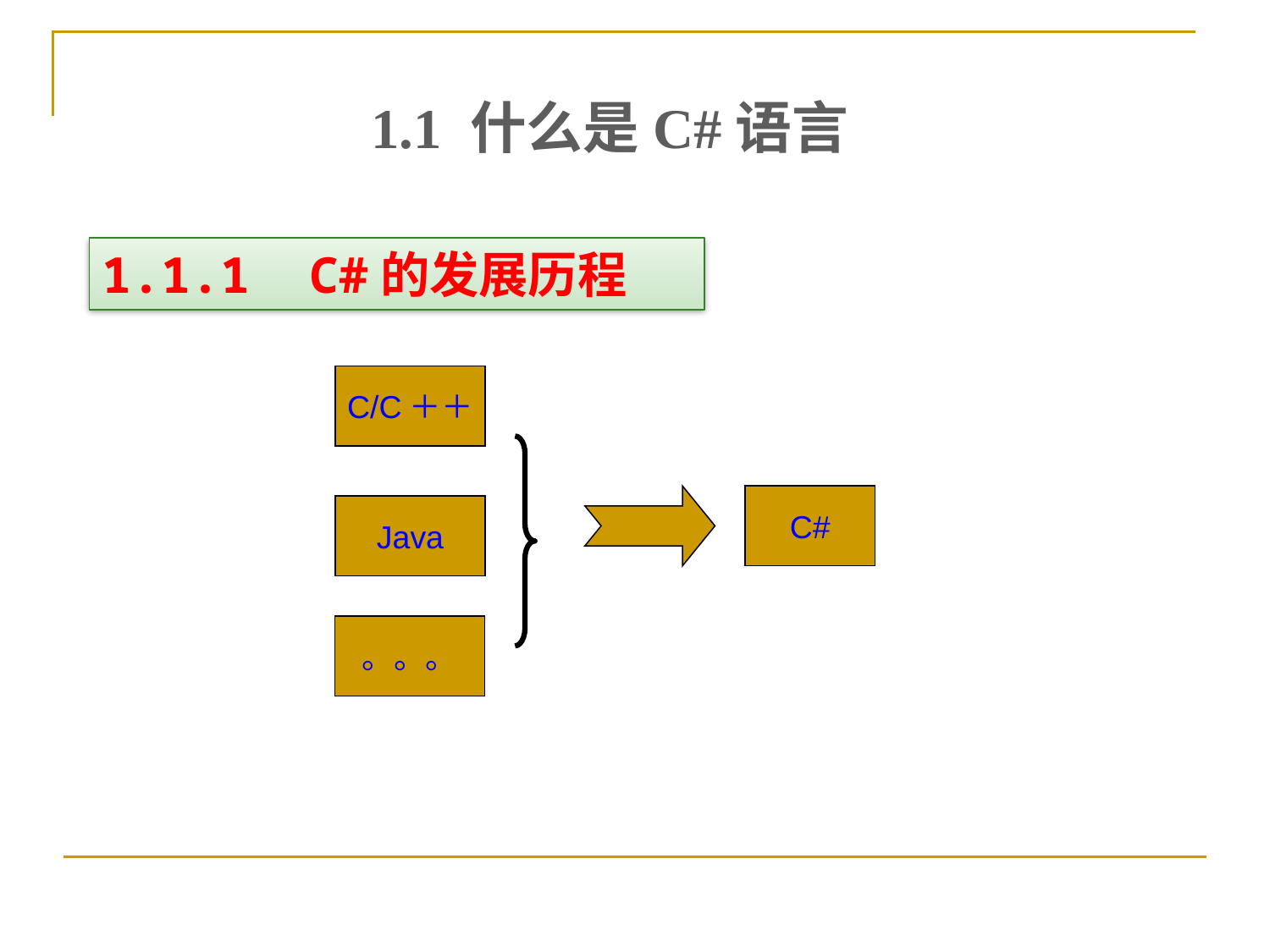

1.1 什么是C#语言
1.1.1  C#的发展历程
C/C＋＋

C#
Java
。。。